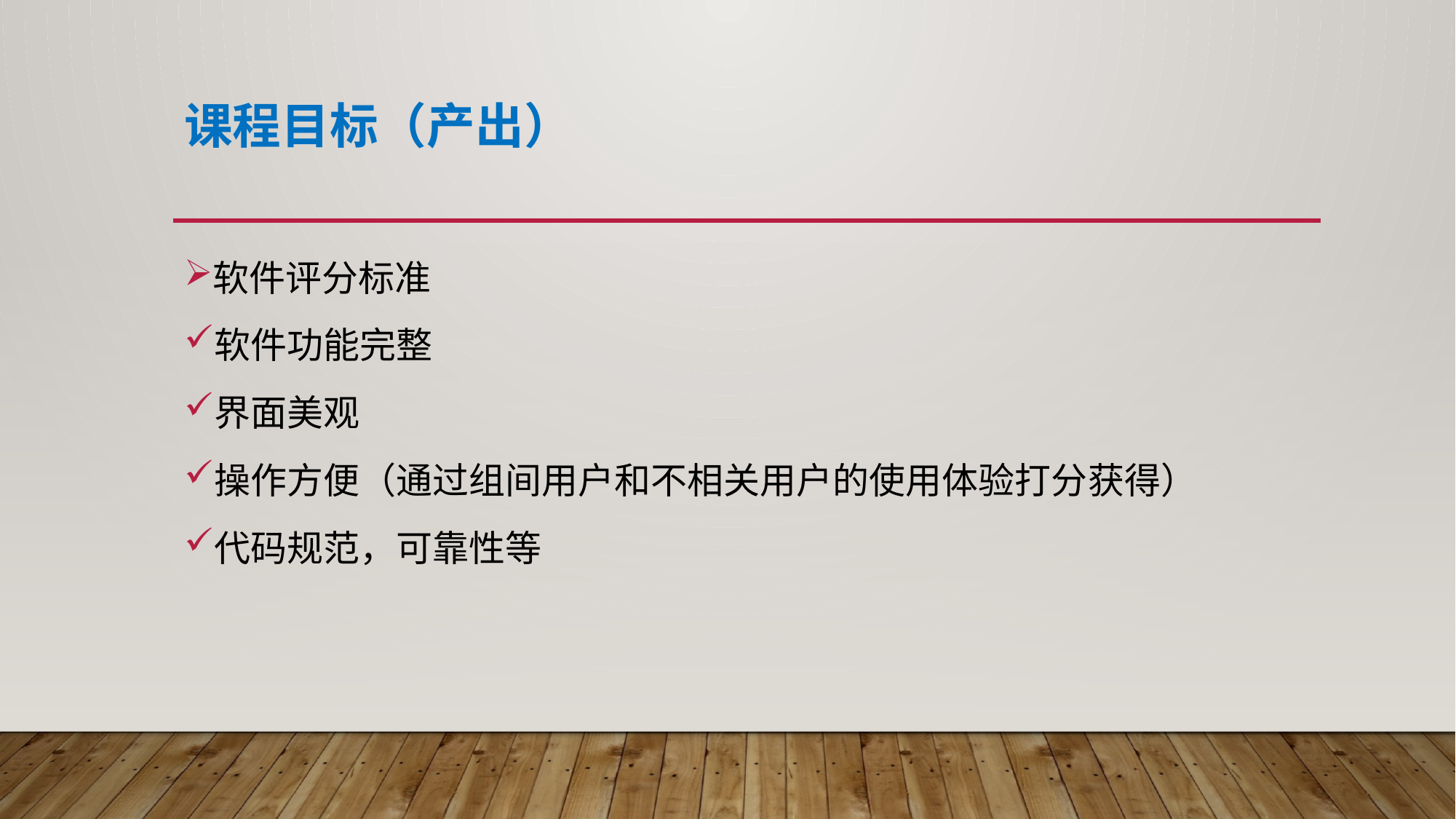

# 课程目标（产出）
软件评分标准
软件功能完整
界面美观
操作方便（通过组间用户和不相关用户的使用体验打分获得）
代码规范，可靠性等